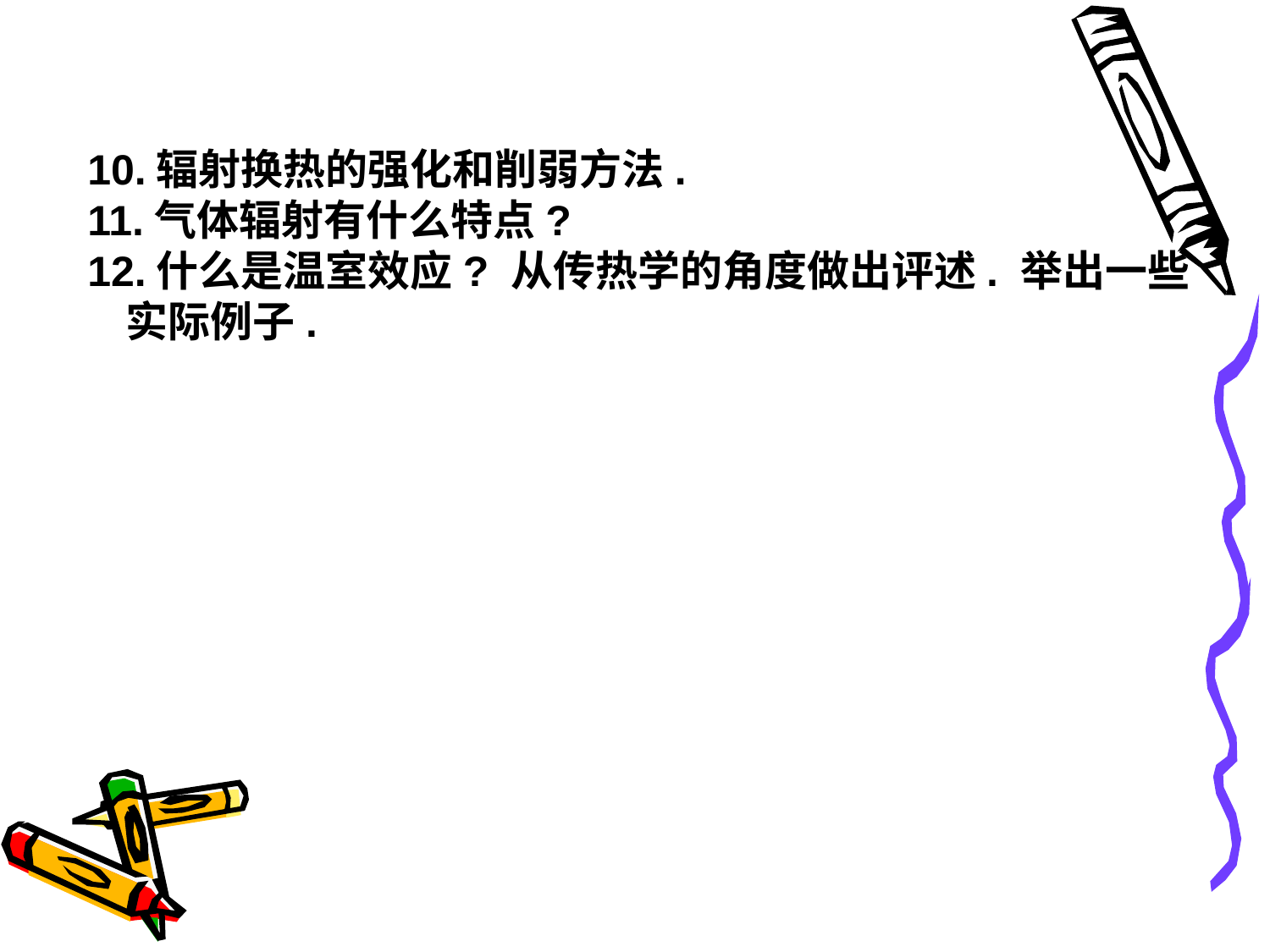

10.辐射换热的强化和削弱方法.
11.气体辐射有什么特点?
12.什么是温室效应? 从传热学的角度做出评述. 举出一些
   实际例子.